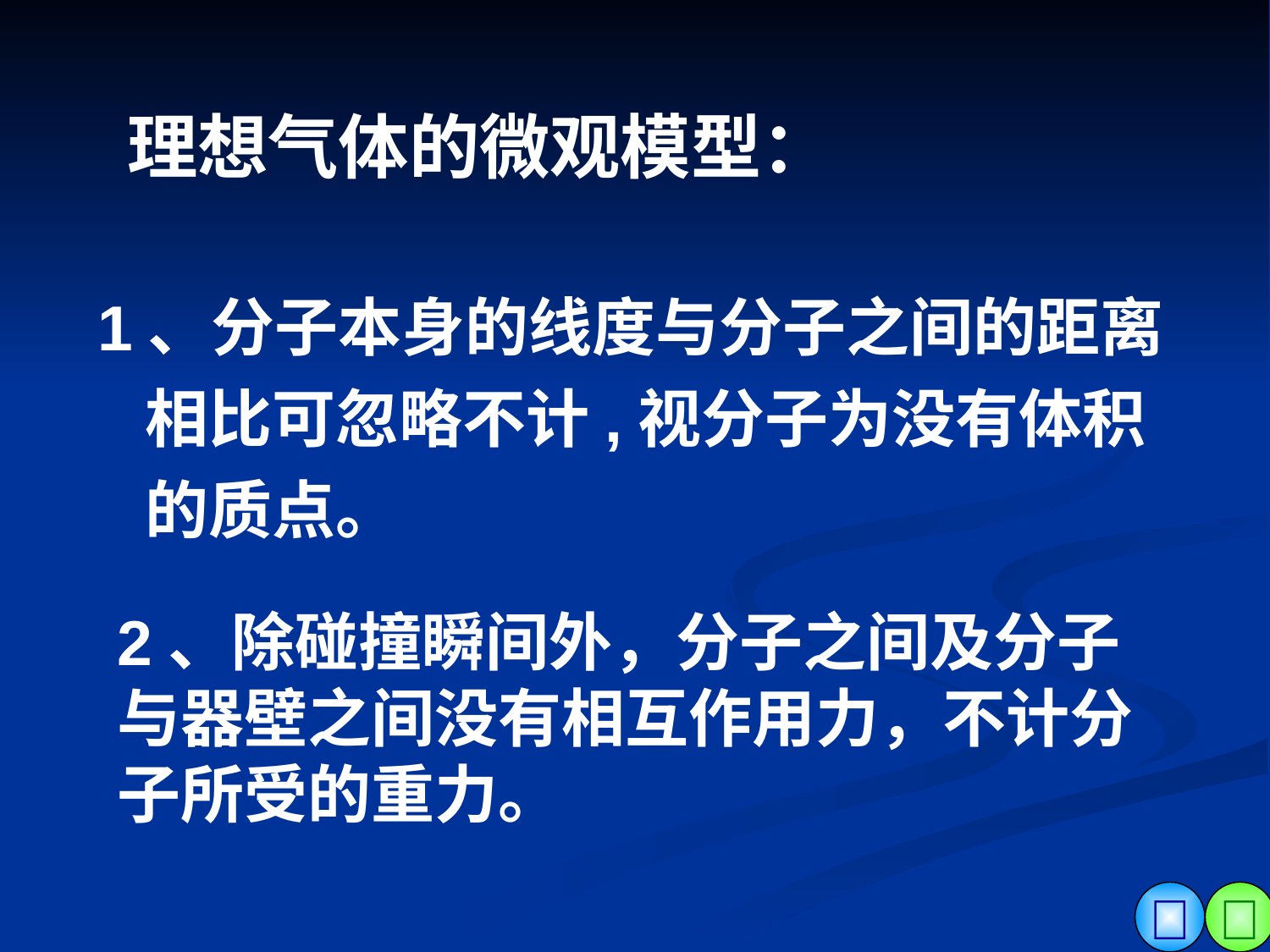

理想气体的微观模型：
1、分子本身的线度与分子之间的距离相比可忽略不计,视分子为没有体积的质点。

2、除碰撞瞬间外，分子之间及分子与器壁之间没有相互作用力，不计分子所受的重力。